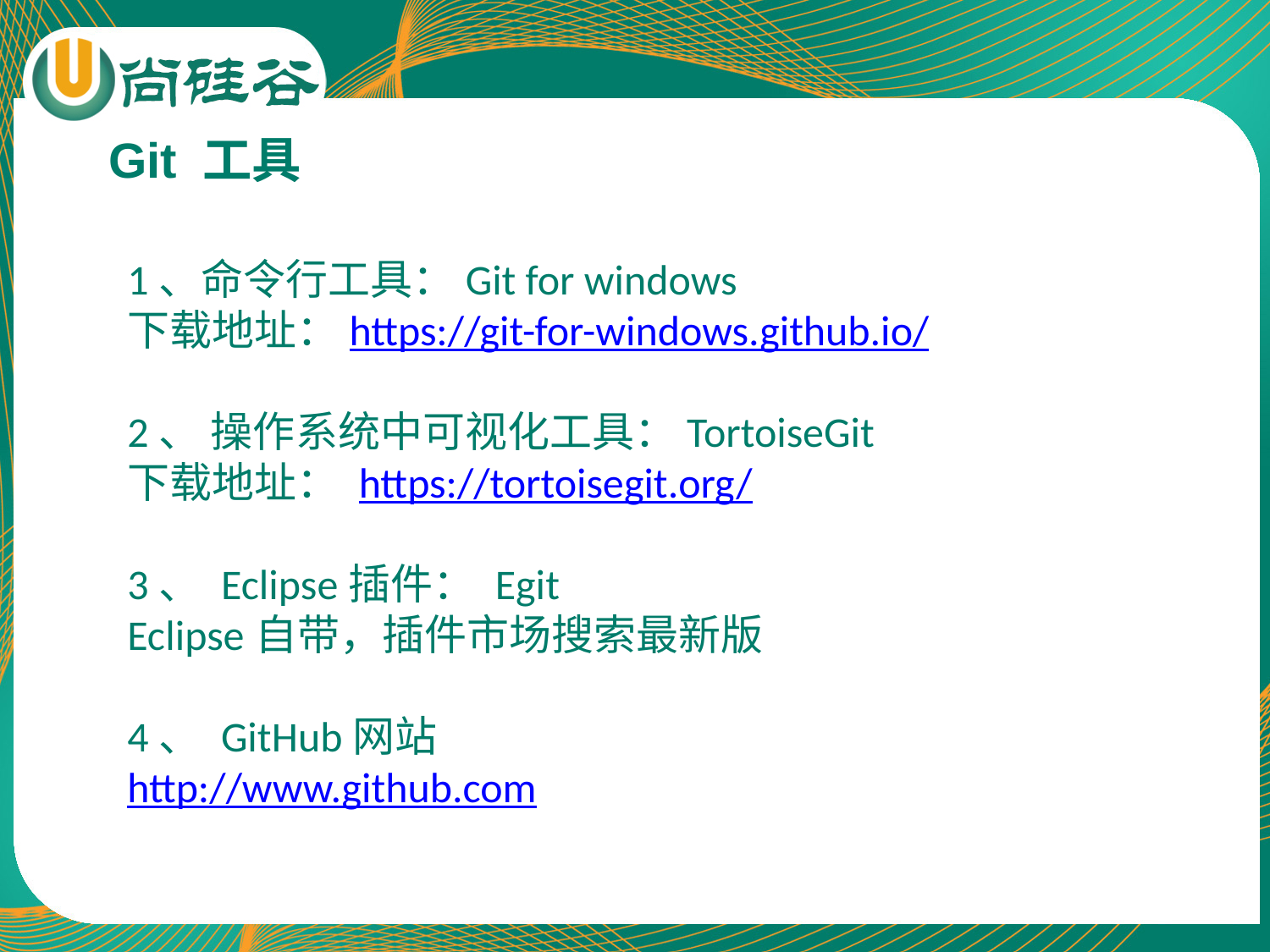

Git 工具
1、命令行工具：Git for windows
下载地址：https://git-for-windows.github.io/

2、 操作系统中可视化工具：TortoiseGit
下载地址： https://tortoisegit.org/

3、 Eclipse插件： Egit
Eclipse自带，插件市场搜索最新版

4、 GitHub网站
http://www.github.com